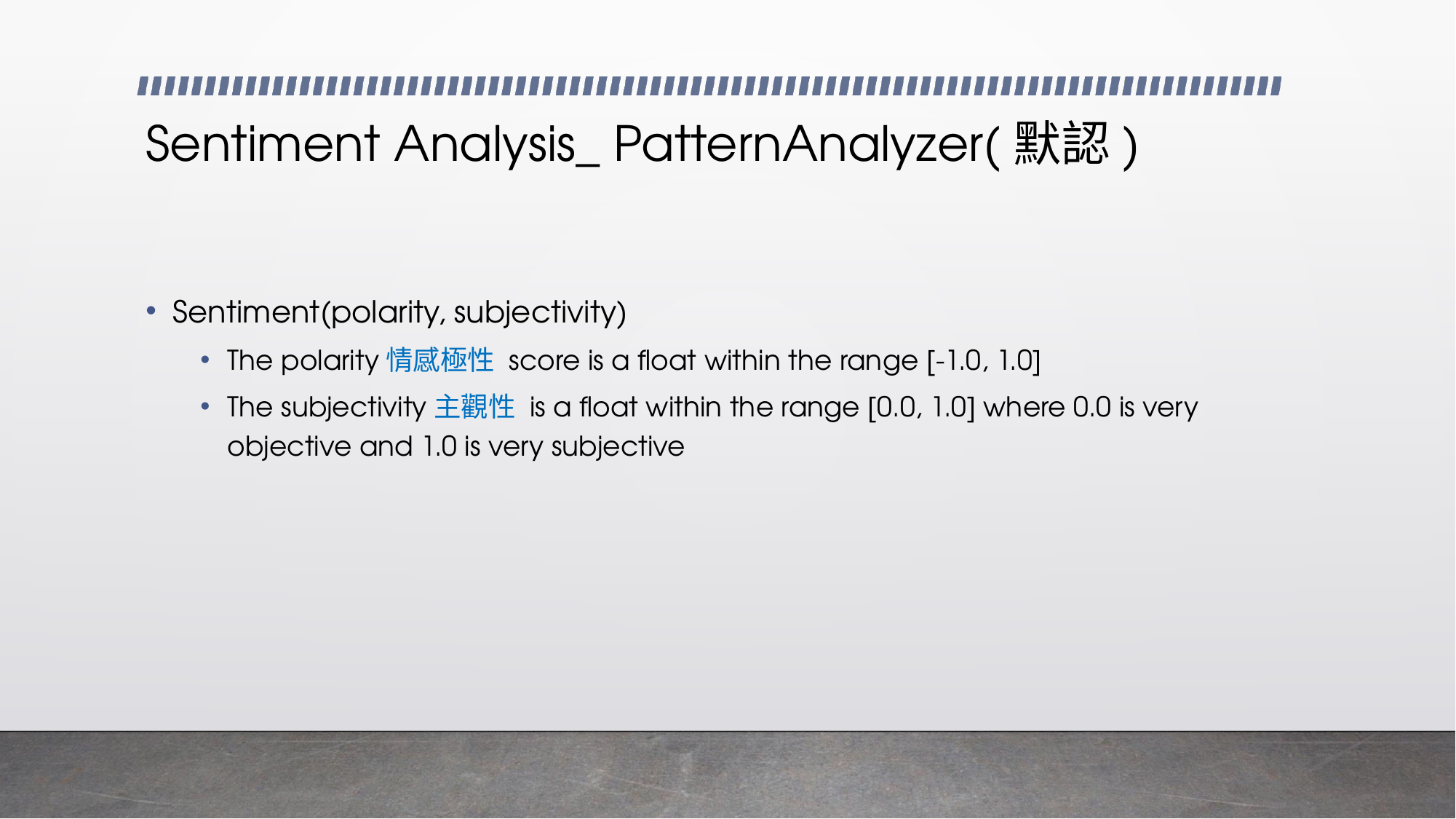

# Sentiment Analysis_ PatternAnalyzer(默認)
Sentiment(polarity, subjectivity)
The polarity情感極性 score is a float within the range [-1.0, 1.0]
The subjectivity主觀性 is a float within the range [0.0, 1.0] where 0.0 is very objective and 1.0 is very subjective